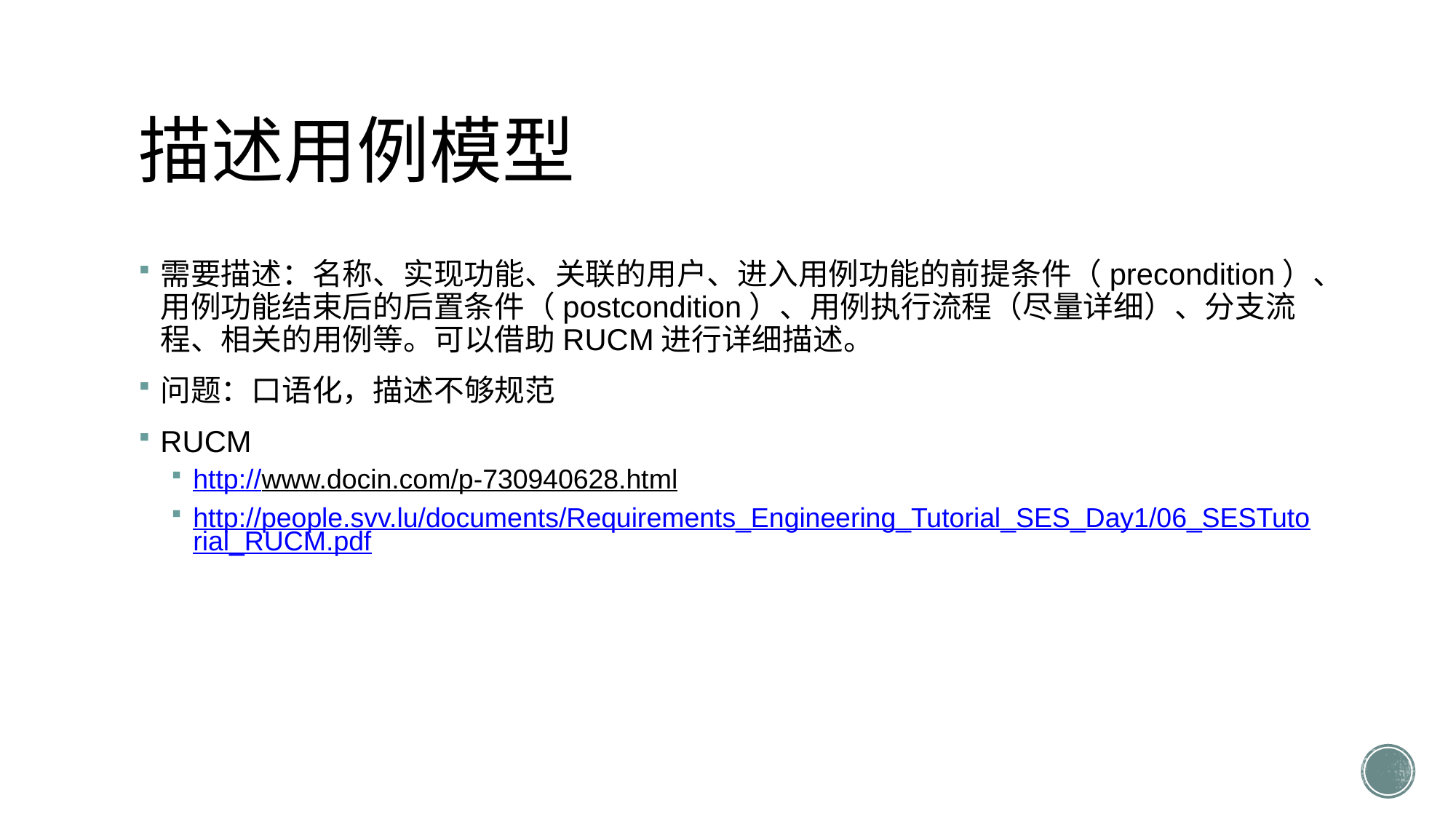

# 描述用例模型
需要描述：名称、实现功能、关联的用户、进入用例功能的前提条件（precondition）、用例功能结束后的后置条件（postcondition）、用例执行流程（尽量详细）、分支流程、相关的用例等。可以借助RUCM进行详细描述。
问题：口语化，描述不够规范
RUCM
http://www.docin.com/p-730940628.html
http://people.svv.lu/documents/Requirements_Engineering_Tutorial_SES_Day1/06_SESTutorial_RUCM.pdf